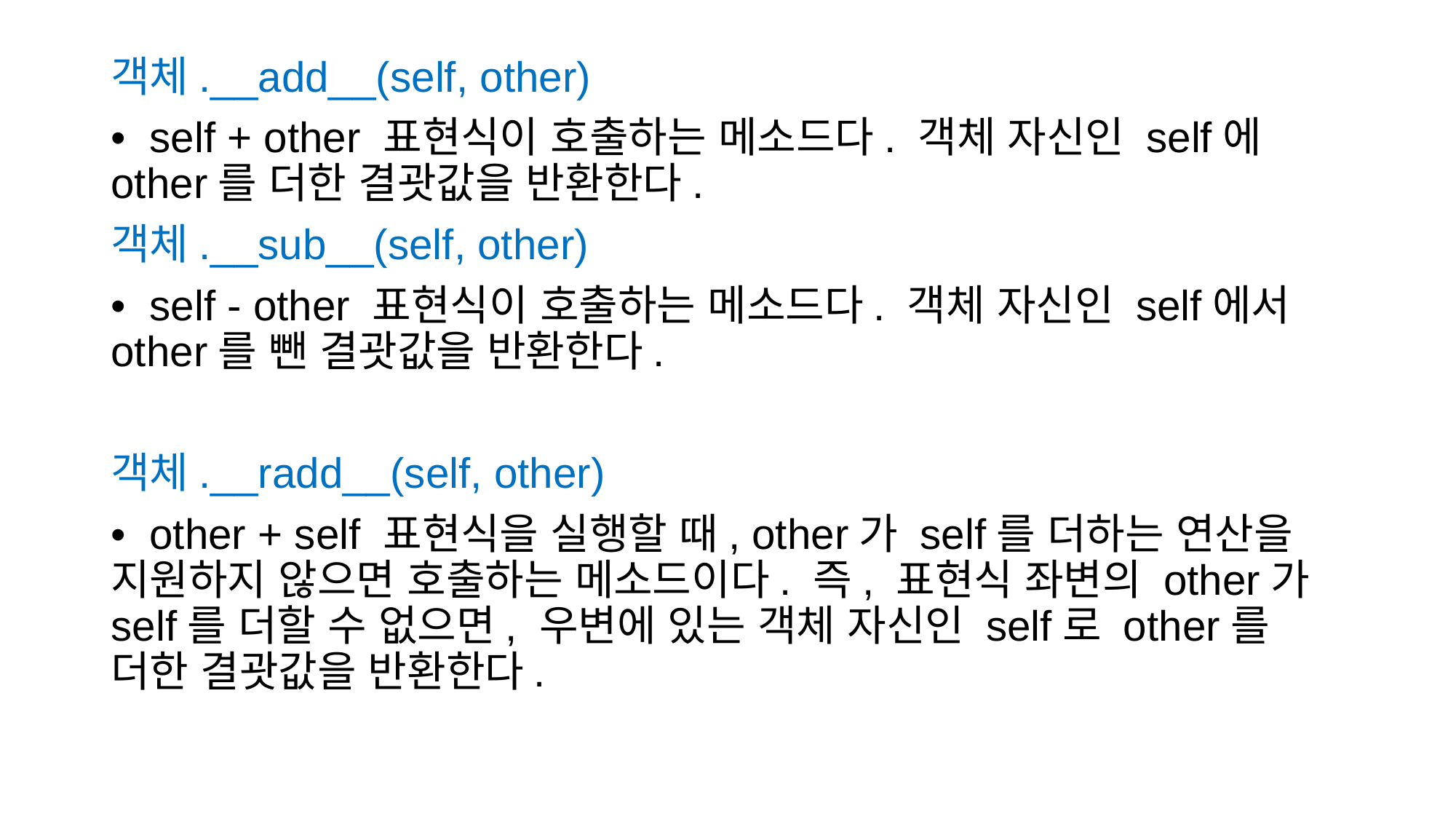

객체.__add__(self, other)
•  self + other 표현식이 호출하는 메소드다. 객체 자신인 self에 other를 더한 결괏값을 반환한다.
객체.__sub__(self, other)
•  self - other 표현식이 호출하는 메소드다. 객체 자신인 self에서 other를 뺀 결괏값을 반환한다.

객체.__radd__(self, other)
•  other + self 표현식을 실행할 때, other가 self를 더하는 연산을 지원하지 않으면 호출하는 메소드이다. 즉, 표현식 좌변의 other가 self를 더할 수 없으면, 우변에 있는 객체 자신인 self로 other를 더한 결괏값을 반환한다.